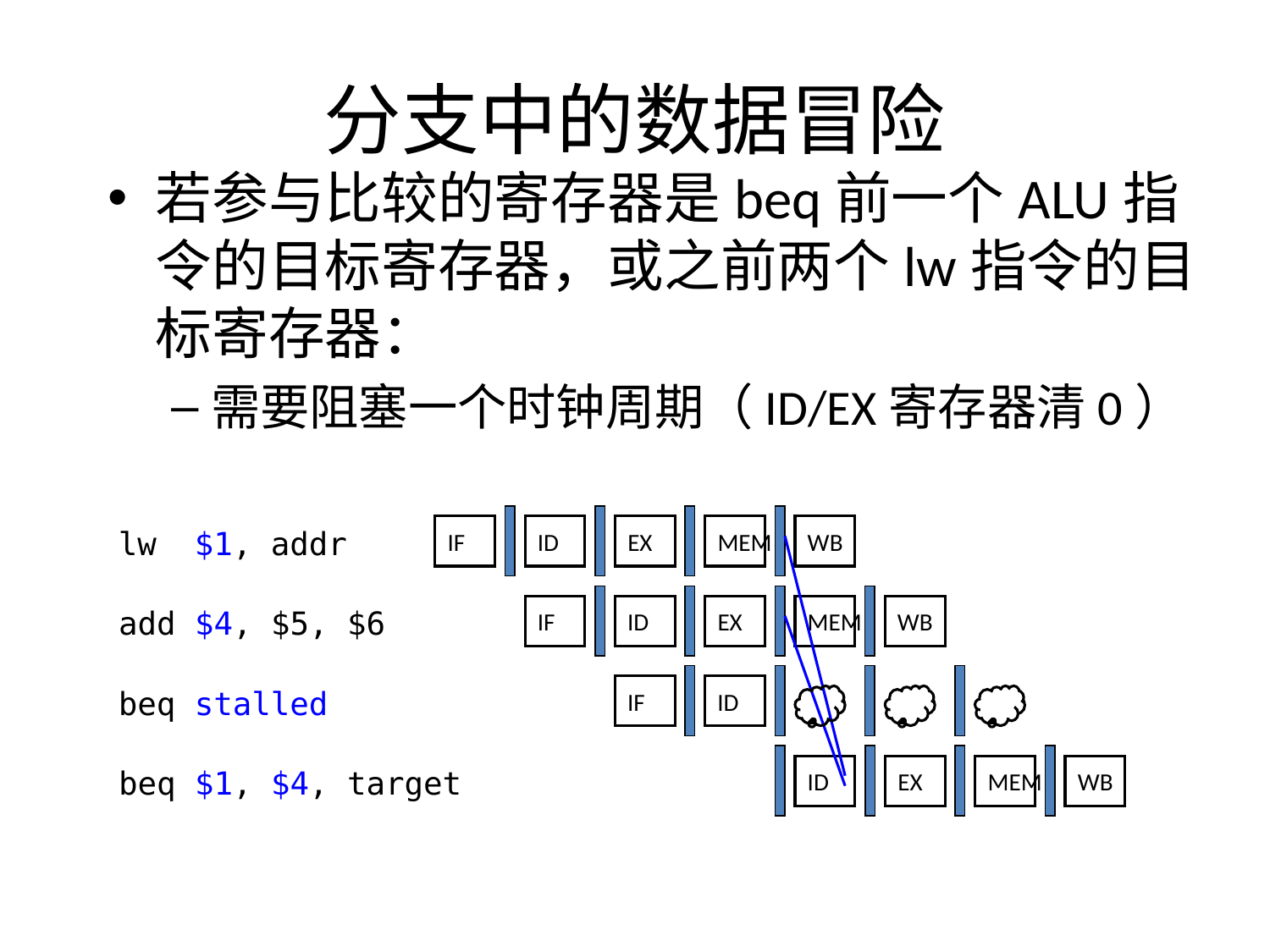

# 分支中的数据冒险
若参与比较的寄存器是beq前一个ALU指令的目标寄存器，或之前两个lw指令的目标寄存器：
需要阻塞一个时钟周期（ID/EX寄存器清0）

IF
ID
EX
MEM
WB
lw  $1, addr

IF
ID
EX
MEM
WB
add $4, $5, $6

IF
ID
beq stalled

ID
EX
MEM
WB
beq $1, $4, target